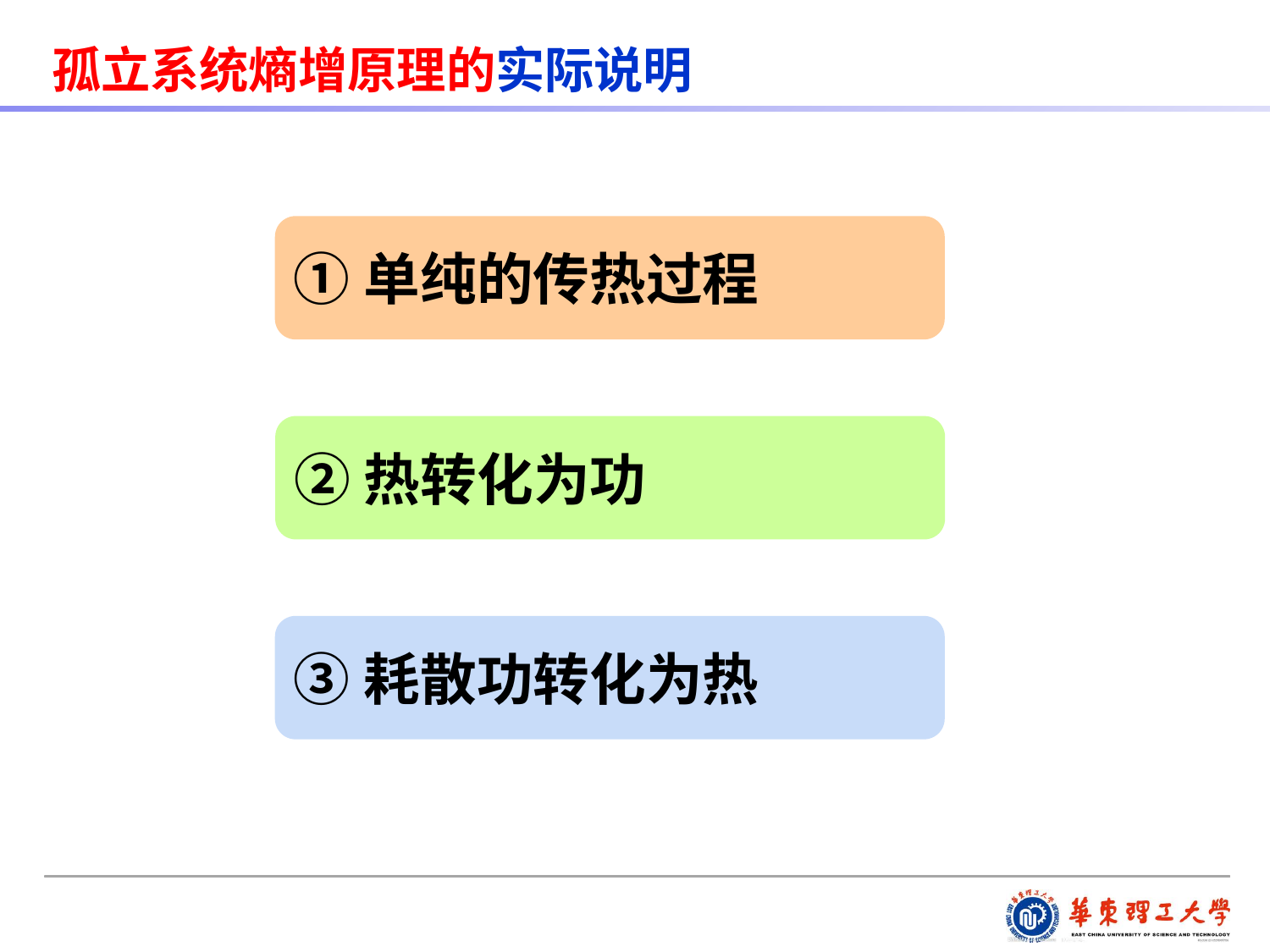

孤立系统熵增原理的实际说明
①单纯的传热过程
②热转化为功
③耗散功转化为热